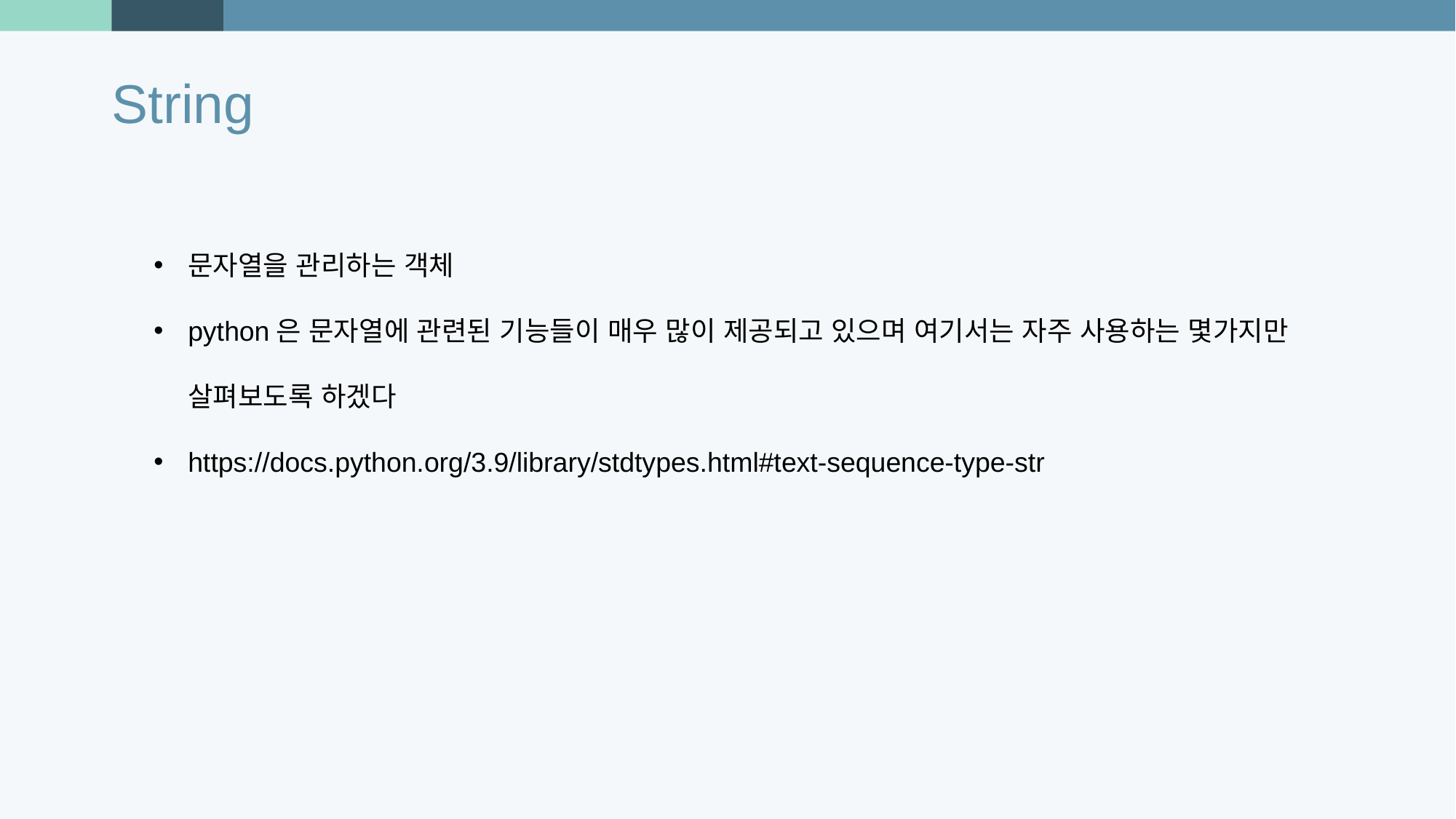

String
문자열을 관리하는 객체
python은 문자열에 관련된 기능들이 매우 많이 제공되고 있으며 여기서는 자주 사용하는 몇가지만 살펴보도록 하겠다
https://docs.python.org/3.9/library/stdtypes.html#text-sequence-type-str
Photo by Joel Filipe on Unsplash